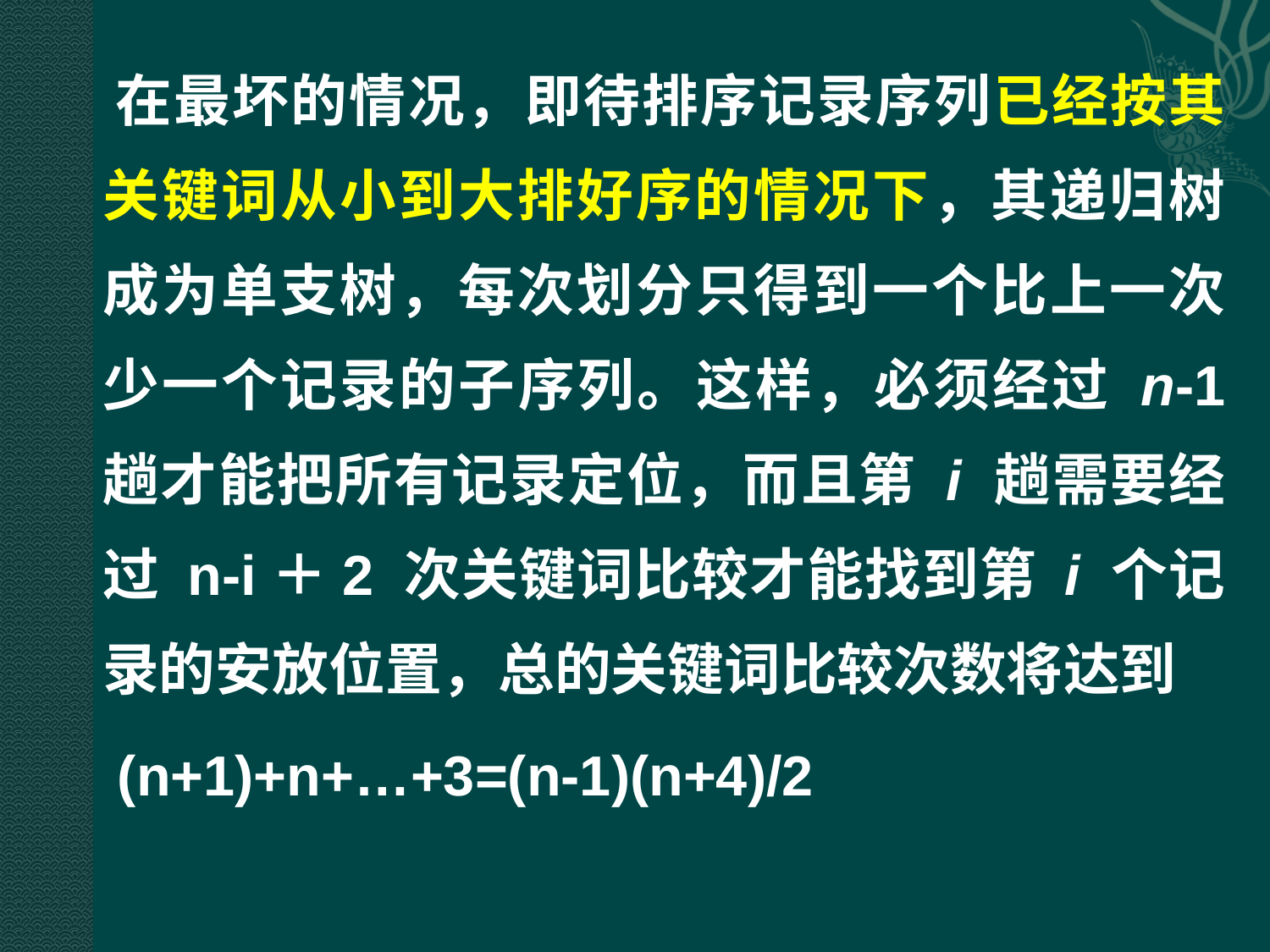

在最坏的情况，即待排序记录序列已经按其关键词从小到大排好序的情况下，其递归树成为单支树，每次划分只得到一个比上一次少一个记录的子序列。这样，必须经过 n-1 趟才能把所有记录定位，而且第 i 趟需要经过 n-i＋2 次关键词比较才能找到第 i 个记录的安放位置，总的关键词比较次数将达到
    (n+1)+n+…+3=(n-1)(n+4)/2